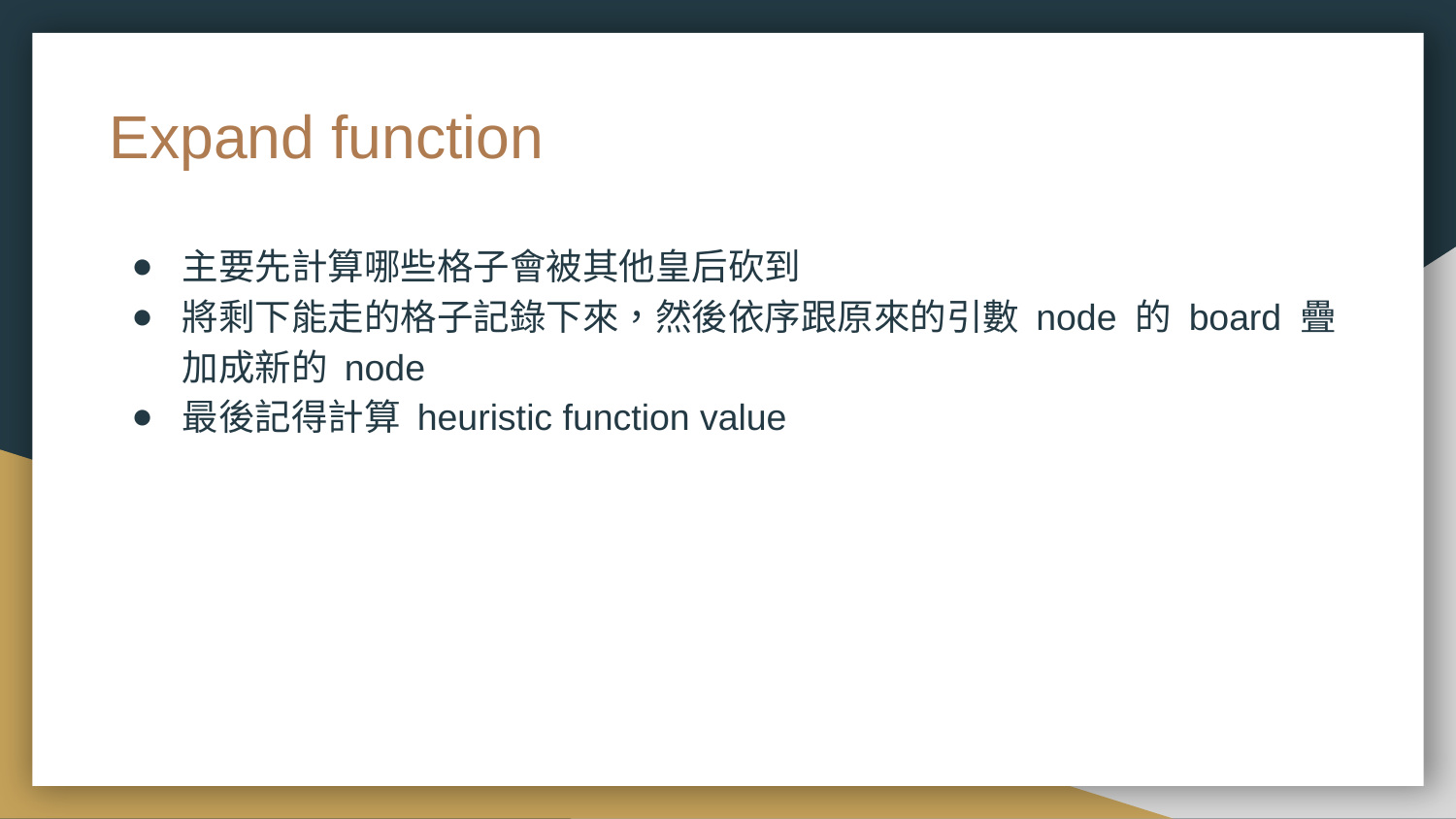

# Expand function
主要先計算哪些格子會被其他皇后砍到
將剩下能走的格子記錄下來，然後依序跟原來的引數 node 的 board 疊加成新的 node
最後記得計算 heuristic function value